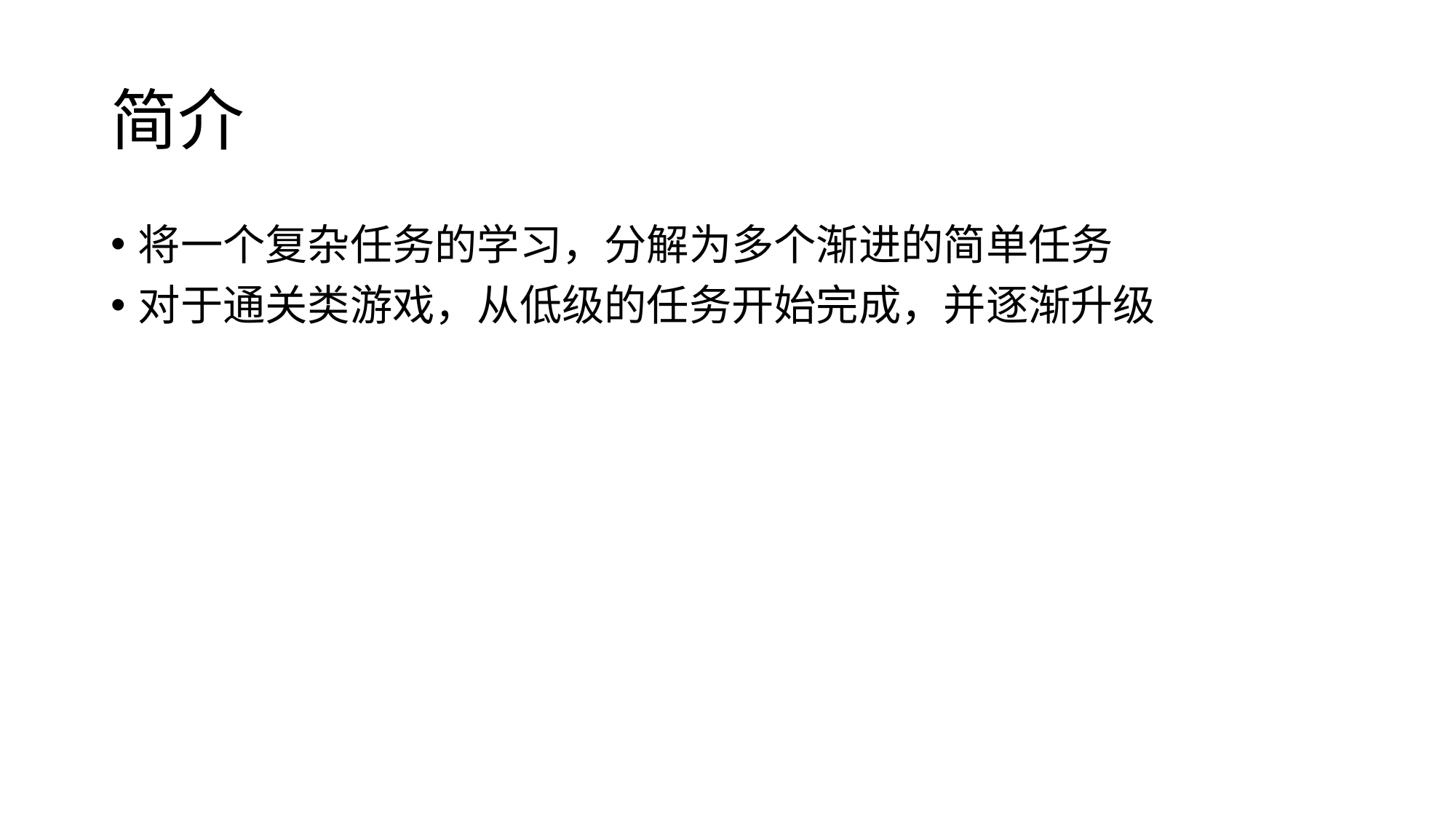

# 简介
将一个复杂任务的学习，分解为多个渐进的简单任务
对于通关类游戏，从低级的任务开始完成，并逐渐升级